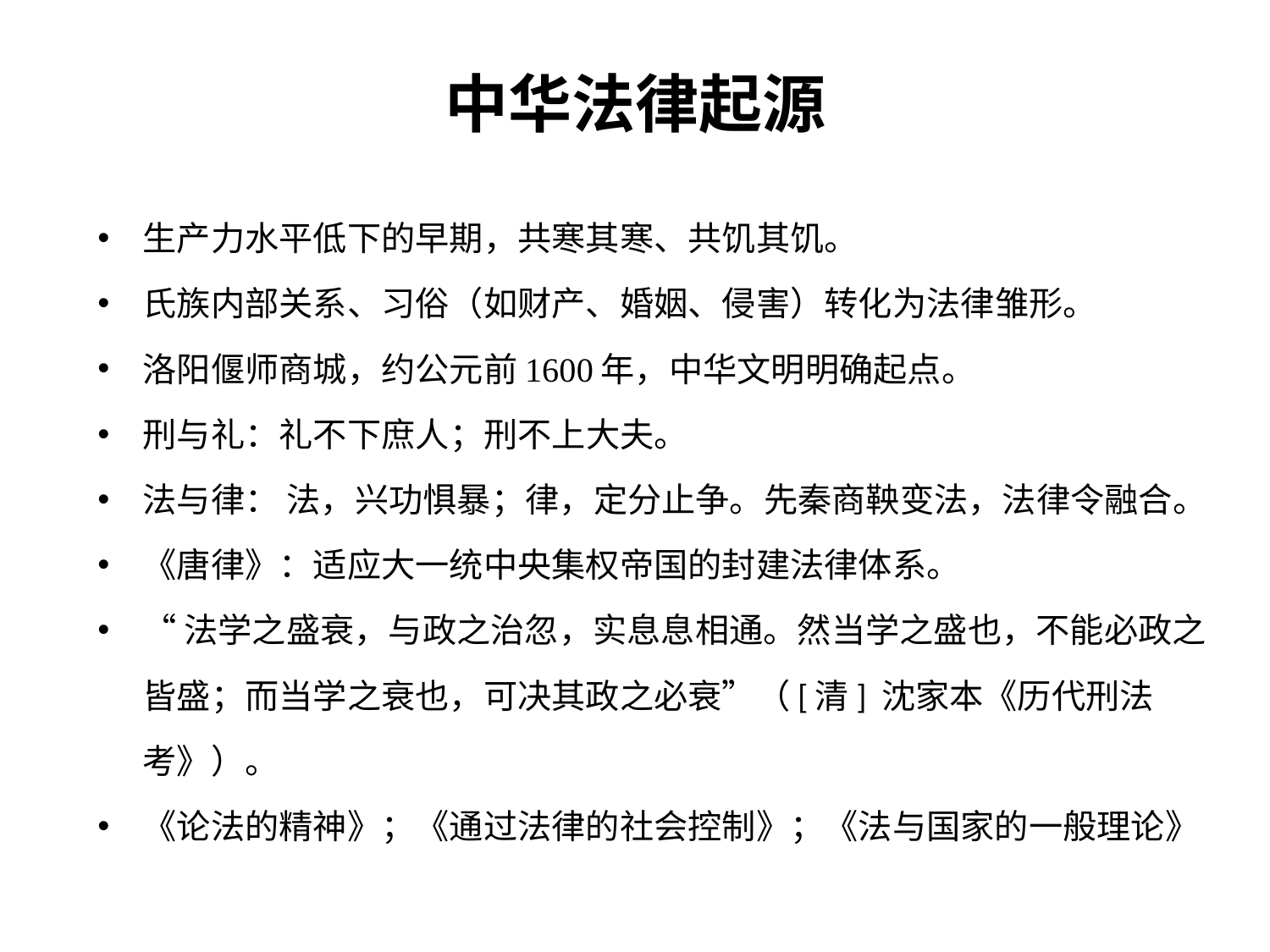

# 中华法律起源
生产力水平低下的早期，共寒其寒、共饥其饥。
氏族内部关系、习俗（如财产、婚姻、侵害）转化为法律雏形。
洛阳偃师商城，约公元前1600年，中华文明明确起点。
刑与礼：礼不下庶人；刑不上大夫。
法与律： 法，兴功惧暴；律，定分止争。先秦商鞅变法，法律令融合。
《唐律》：适应大一统中央集权帝国的封建法律体系。
“法学之盛衰，与政之治忽，实息息相通。然当学之盛也，不能必政之皆盛；而当学之衰也，可决其政之必衰”（[清] 沈家本《历代刑法考》）。
《论法的精神》；《通过法律的社会控制》；《法与国家的一般理论》